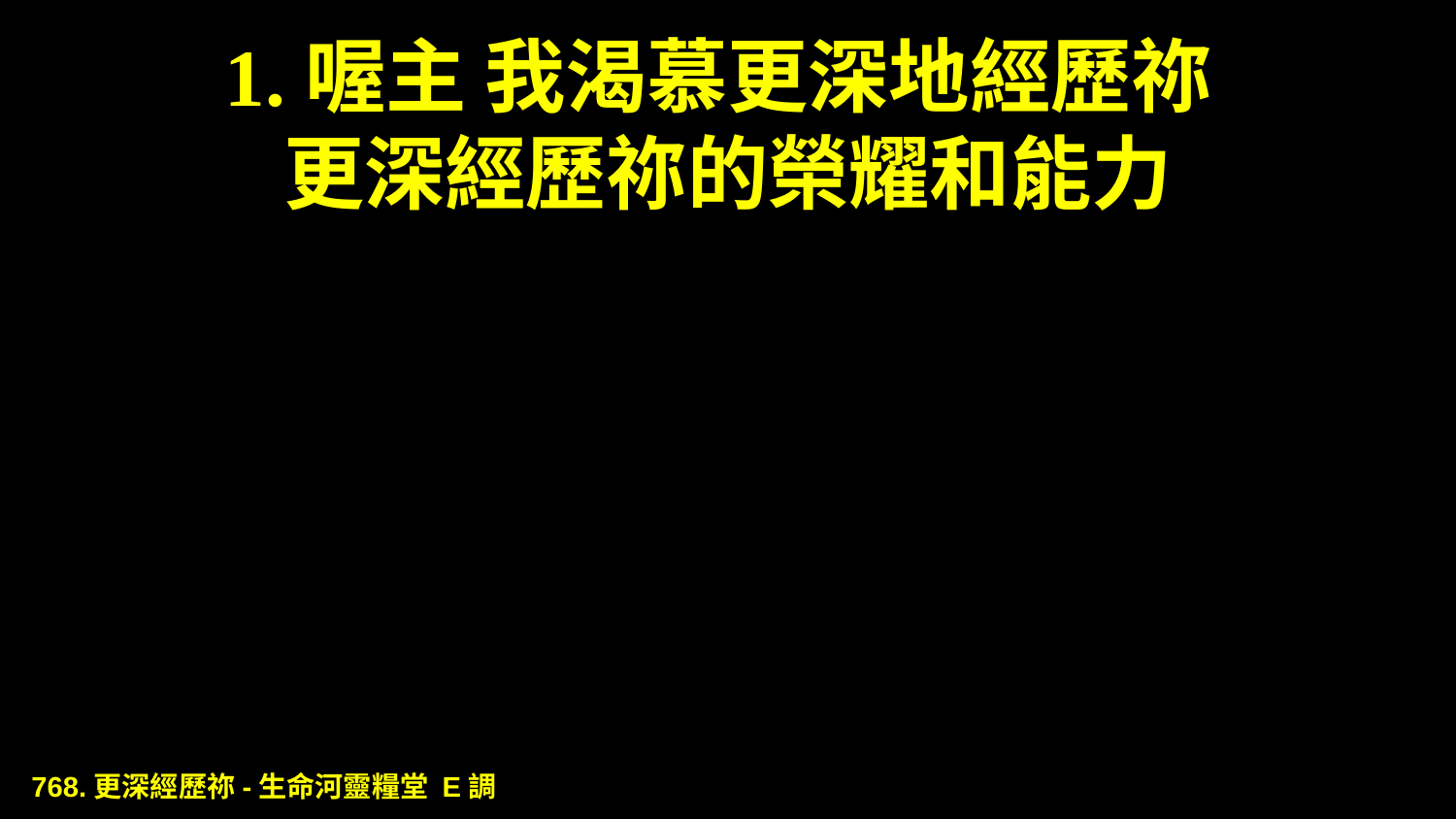

# 1.喔主 我渴慕更深地經歷祢 更深經歷祢的榮耀和能力
768.更深經歷祢-生命河靈糧堂 E調